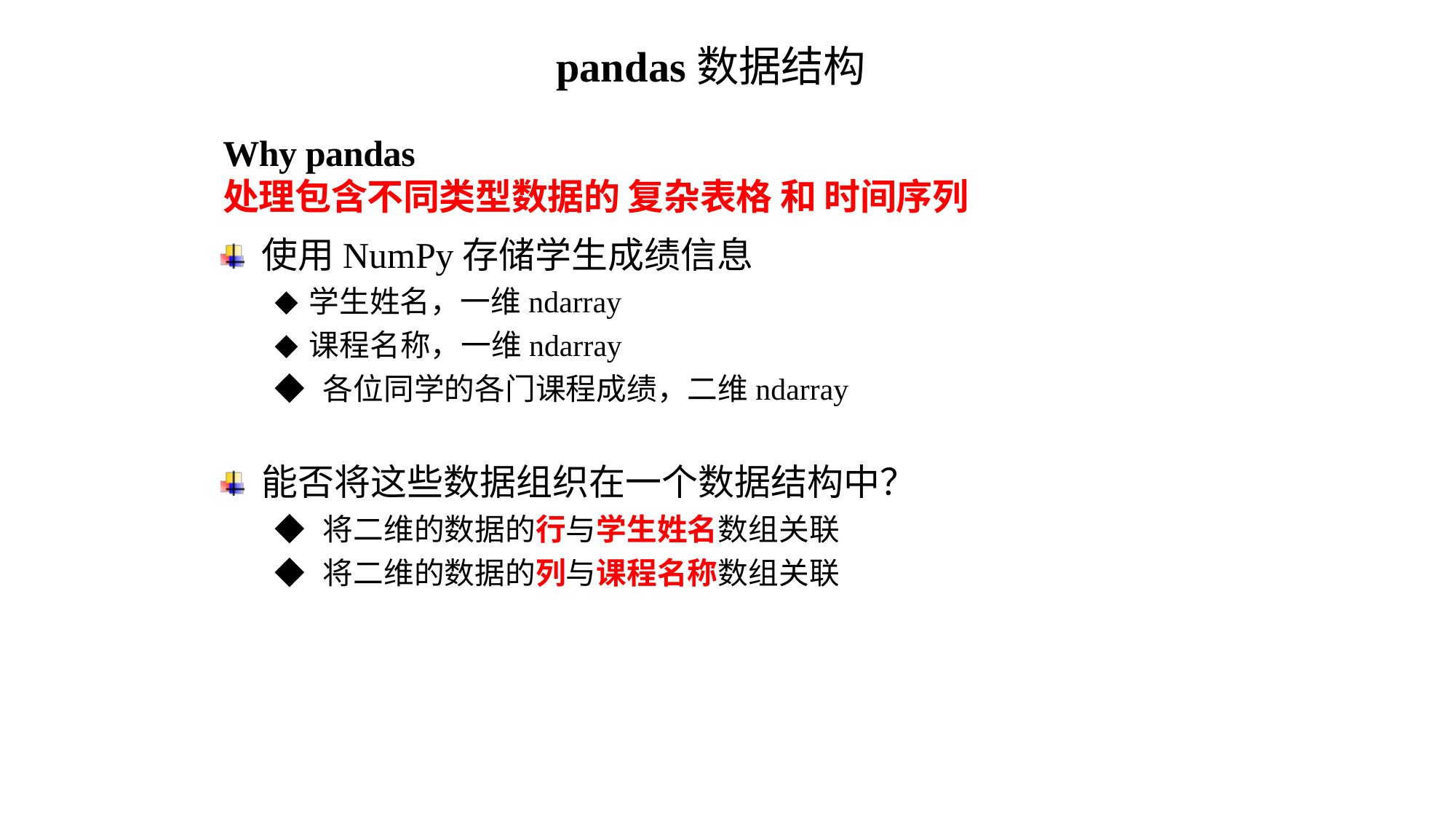

pandas数据结构
# Why pandas 处理包含不同类型数据的 复杂表格 和 时间序列
使用NumPy存储学生成绩信息
学生姓名，一维ndarray
课程名称，一维ndarray
◆ 各位同学的各门课程成绩，二维ndarray

能否将这些数据组织在一个数据结构中？
◆ 将二维的数据的行与学生姓名数组关联
◆ 将二维的数据的列与课程名称数组关联